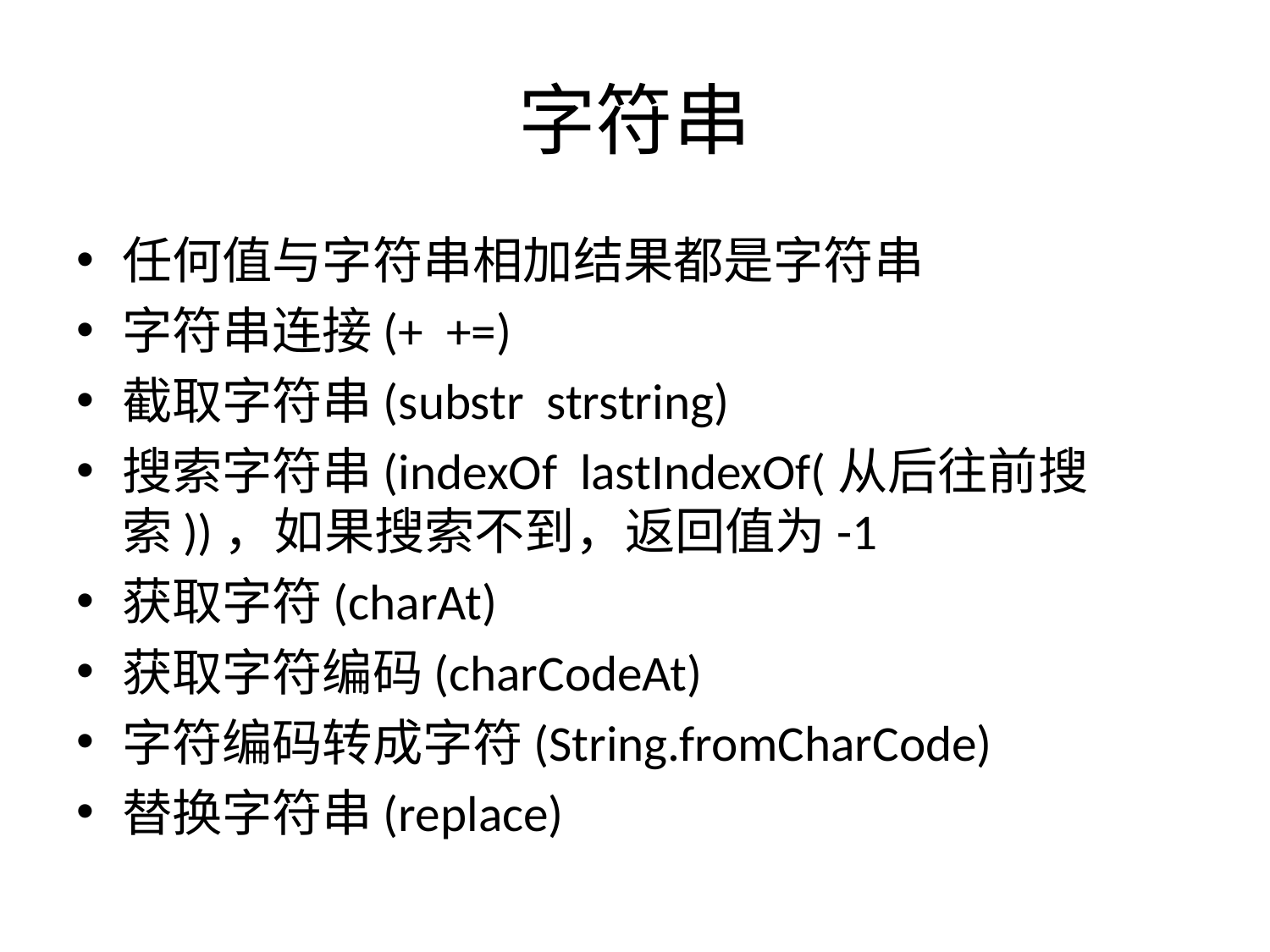

# 字符串
任何值与字符串相加结果都是字符串
字符串连接(+  +=)
截取字符串(substr  strstring)
搜索字符串(indexOf  lastIndexOf(从后往前搜索))，如果搜索不到，返回值为-1
获取字符(charAt)
获取字符编码(charCodeAt)
字符编码转成字符(String.fromCharCode)
替换字符串(replace)